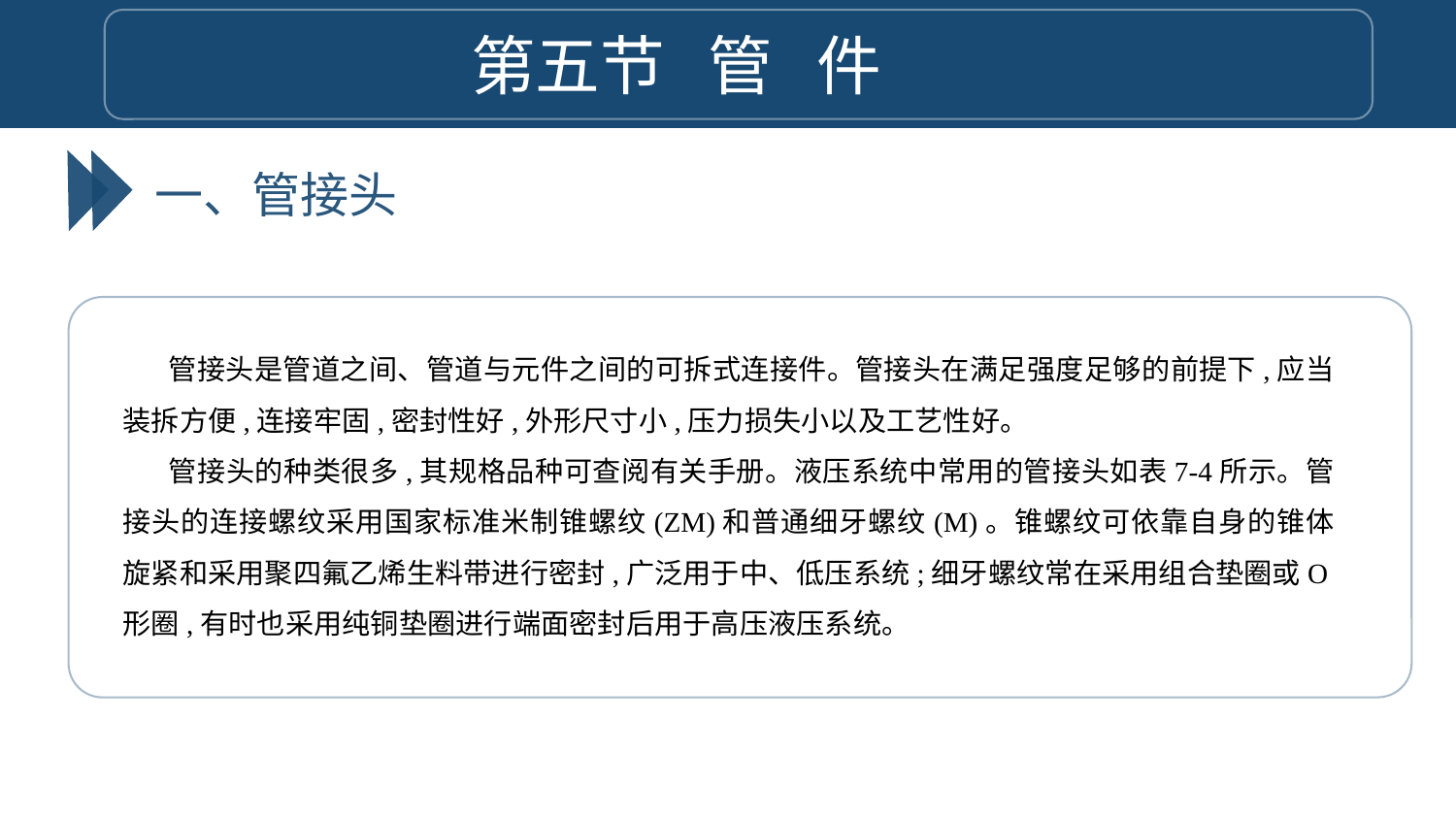

第五节   管   件
一、管接头

管件包括管道和管接头,它的主要功用是连接液压元件和输送油液。对它的主要要求是:有足够的强度,密封性好,压力损失小和装拆方便。

管接头是管道之间、管道与元件之间的可拆式连接件。管接头在满足强度足够的前提下,应当装拆方便,连接牢固,密封性好,外形尺寸小,压力损失小以及工艺性好。
管接头的种类很多,其规格品种可查阅有关手册。液压系统中常用的管接头如表7-4所示。管接头的连接螺纹采用国家标准米制锥螺纹(ZM)和普通细牙螺纹(M)。锥螺纹可依靠自身的锥体旋紧和采用聚四氟乙烯生料带进行密封,广泛用于中、低压系统;细牙螺纹常在采用组合垫圈或O形圈,有时也采用纯铜垫圈进行端面密封后用于高压液压系统。